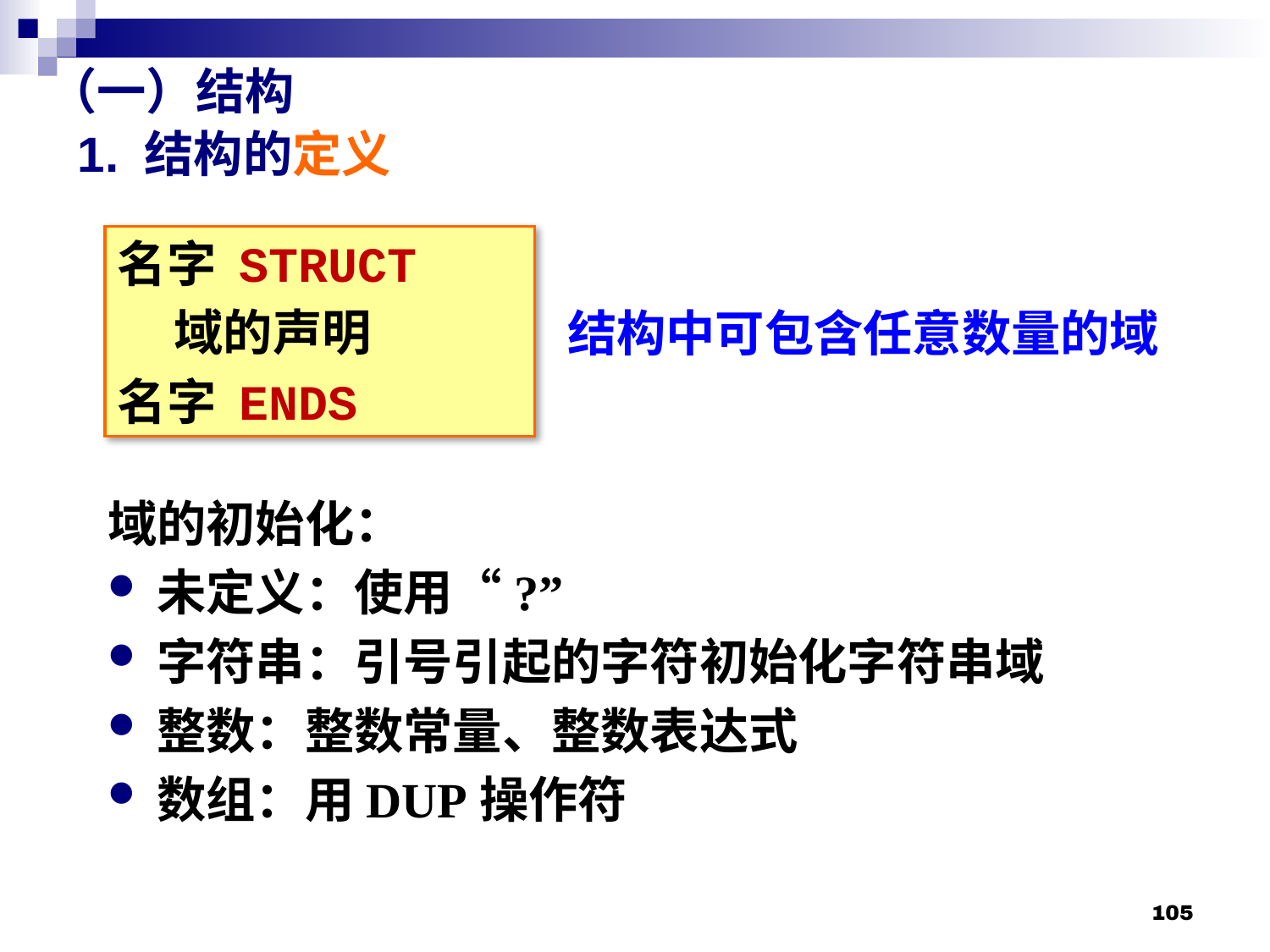

# （一）结构
1. 结构的定义
名字 STRUCT
    域的声明
名字 ENDS
结构中可包含任意数量的域
域的初始化：
未定义：使用“?”
字符串：引号引起的字符初始化字符串域
整数：整数常量、整数表达式
数组：用DUP操作符
105